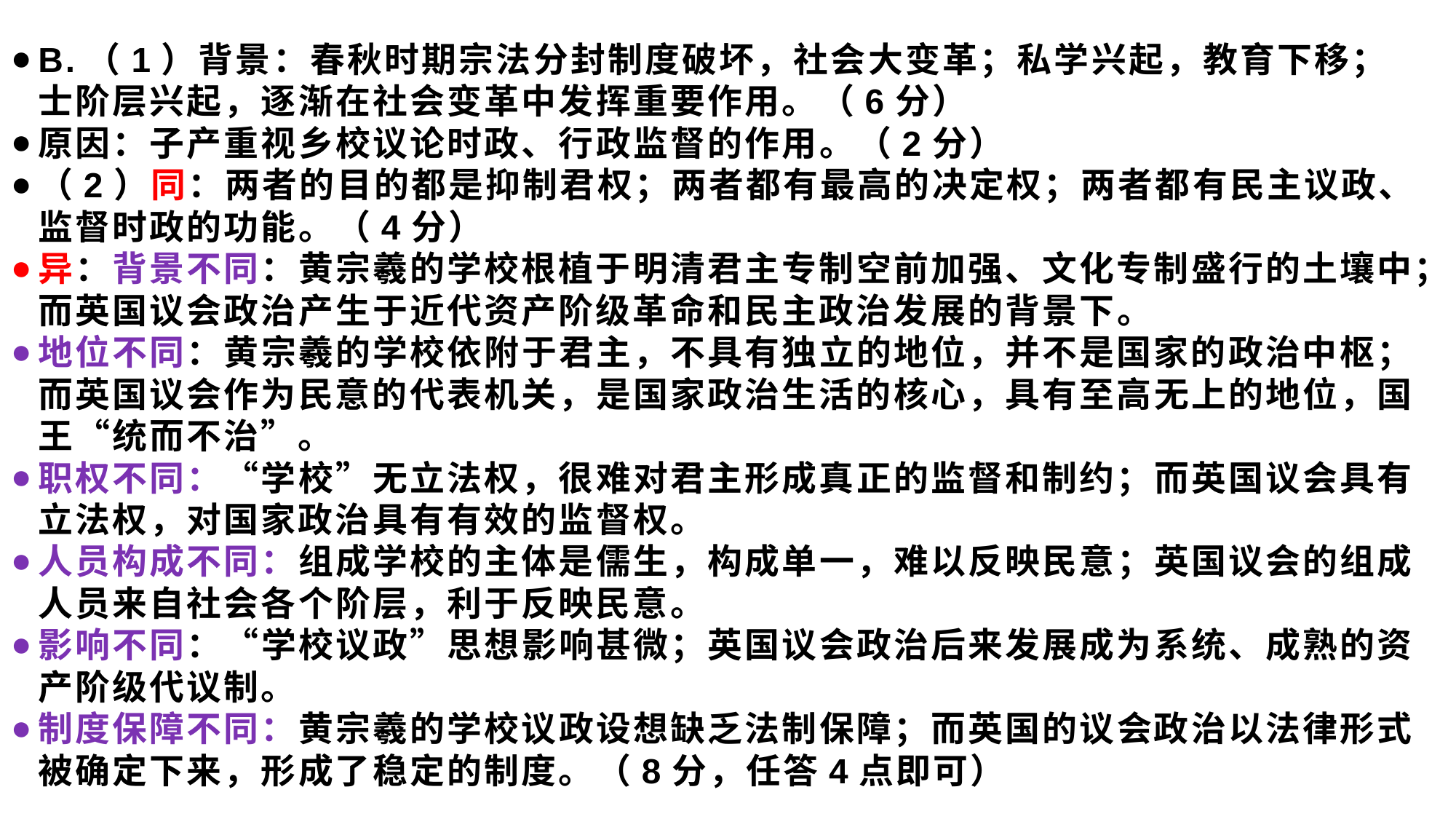

B.（1）背景：春秋时期宗法分封制度破坏，社会大变革；私学兴起，教育下移；士阶层兴起，逐渐在社会变革中发挥重要作用。（6分）
原因：子产重视乡校议论时政、行政监督的作用。（2分）
（2）同：两者的目的都是抑制君权；两者都有最高的决定权；两者都有民主议政、监督时政的功能。（4分）
异：背景不同：黄宗羲的学校根植于明清君主专制空前加强、文化专制盛行的土壤中；而英国议会政治产生于近代资产阶级革命和民主政治发展的背景下。
地位不同：黄宗羲的学校依附于君主，不具有独立的地位，并不是国家的政治中枢；而英国议会作为民意的代表机关，是国家政治生活的核心，具有至高无上的地位，国王“统而不治”。
职权不同：“学校”无立法权，很难对君主形成真正的监督和制约；而英国议会具有立法权，对国家政治具有有效的监督权。
人员构成不同：组成学校的主体是儒生，构成单一，难以反映民意；英国议会的组成人员来自社会各个阶层，利于反映民意。
影响不同：“学校议政”思想影响甚微；英国议会政治后来发展成为系统、成熟的资产阶级代议制。
制度保障不同：黄宗羲的学校议政设想缺乏法制保障；而英国的议会政治以法律形式被确定下来，形成了稳定的制度。（8分，任答4点即可）